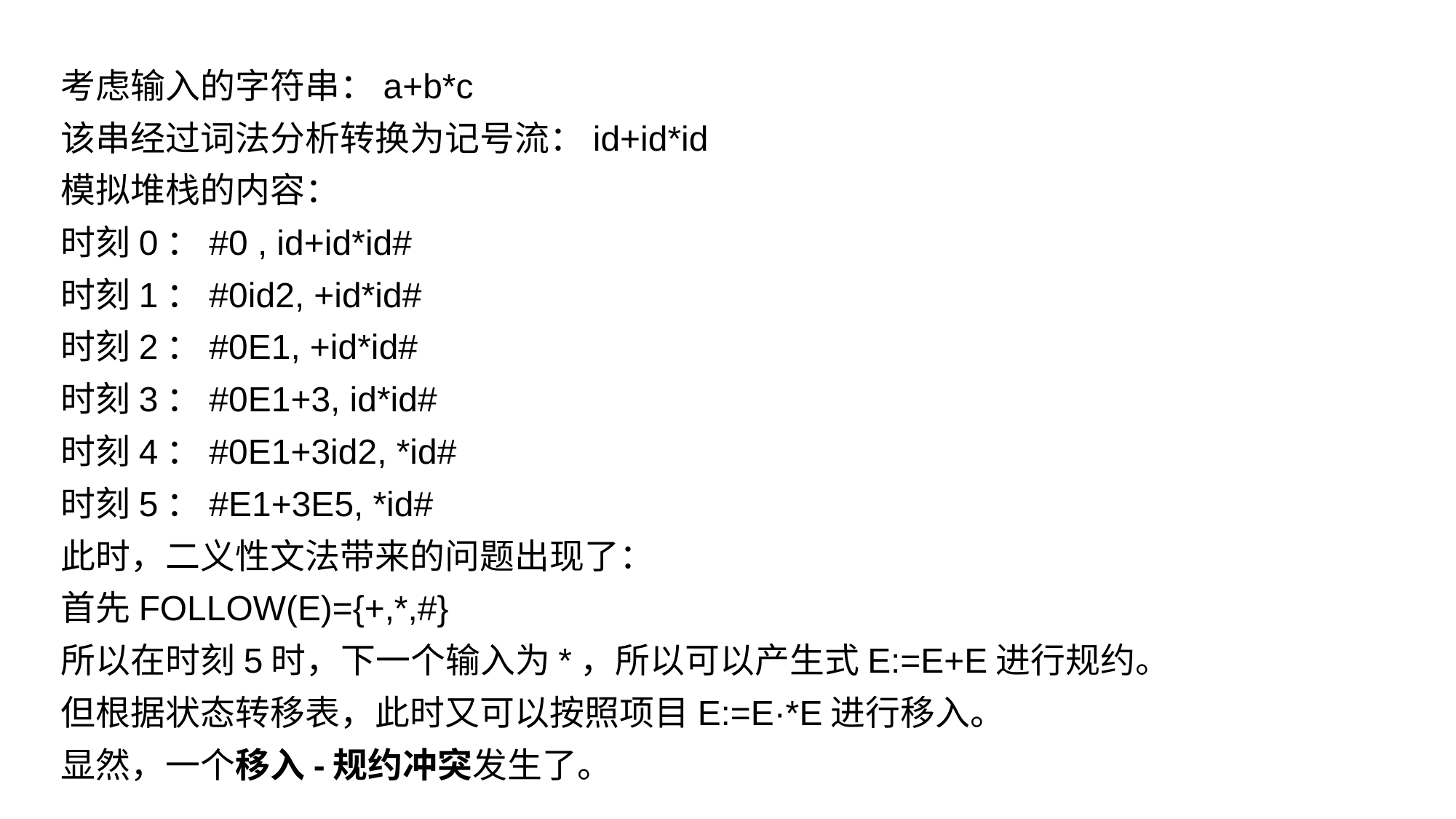

考虑输入的字符串：a+b*c
该串经过词法分析转换为记号流：id+id*id
模拟堆栈的内容：
时刻0：#0 , id+id*id#
时刻1：#0id2, +id*id#
时刻2：#0E1, +id*id#
时刻3：#0E1+3, id*id#
时刻4：#0E1+3id2, *id#
时刻5：#E1+3E5, *id#
此时，二义性文法带来的问题出现了：
首先FOLLOW(E)={+,*,#}
所以在时刻5时，下一个输入为*，所以可以产生式E:=E+E进行规约。
但根据状态转移表，此时又可以按照项目E:=E·*E进行移入。
显然，一个移入-规约冲突发生了。